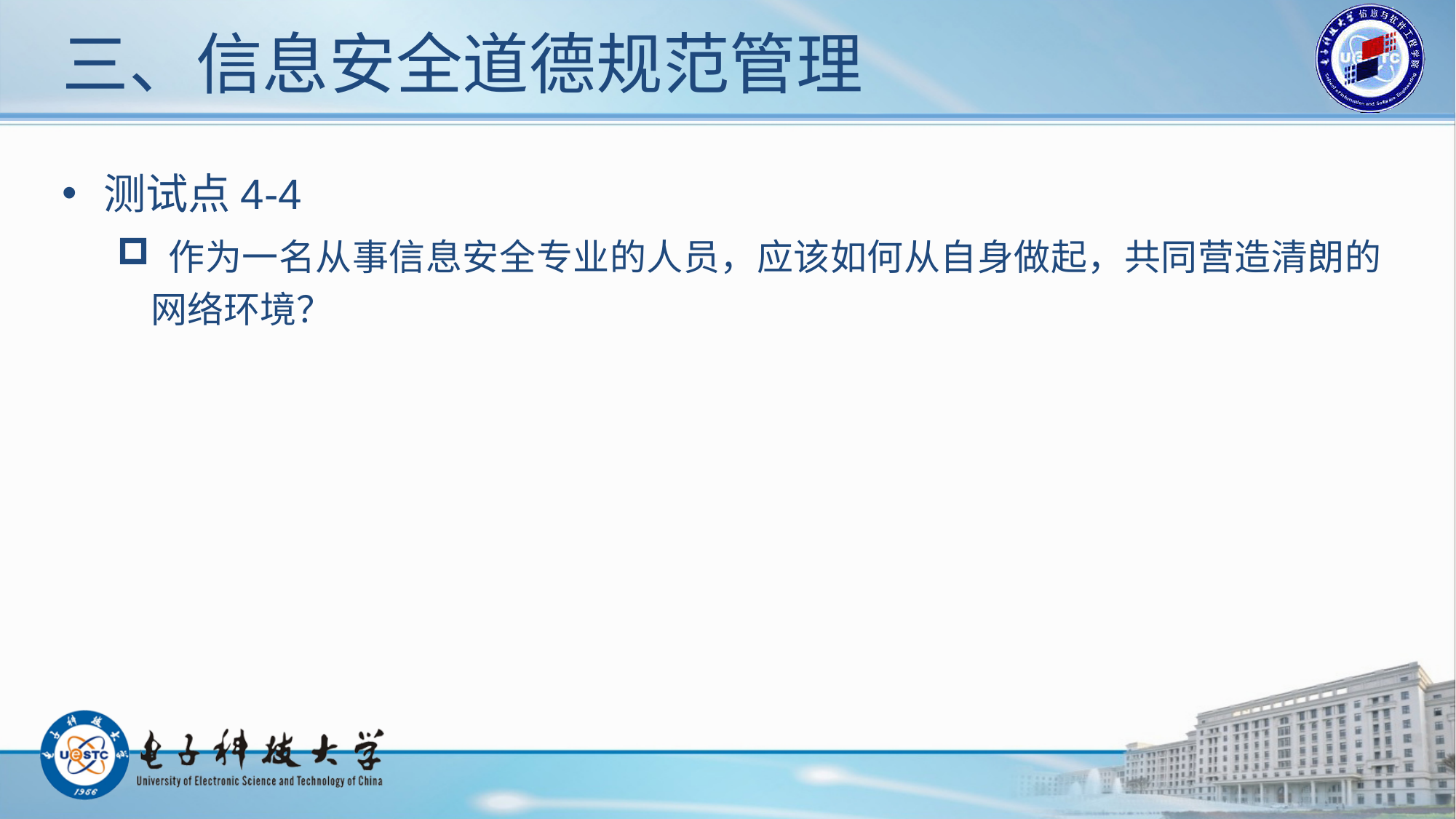

# 三、信息安全道德规范管理
测试点4-4
 作为一名从事信息安全专业的人员，应该如何从自身做起，共同营造清朗的网络环境？